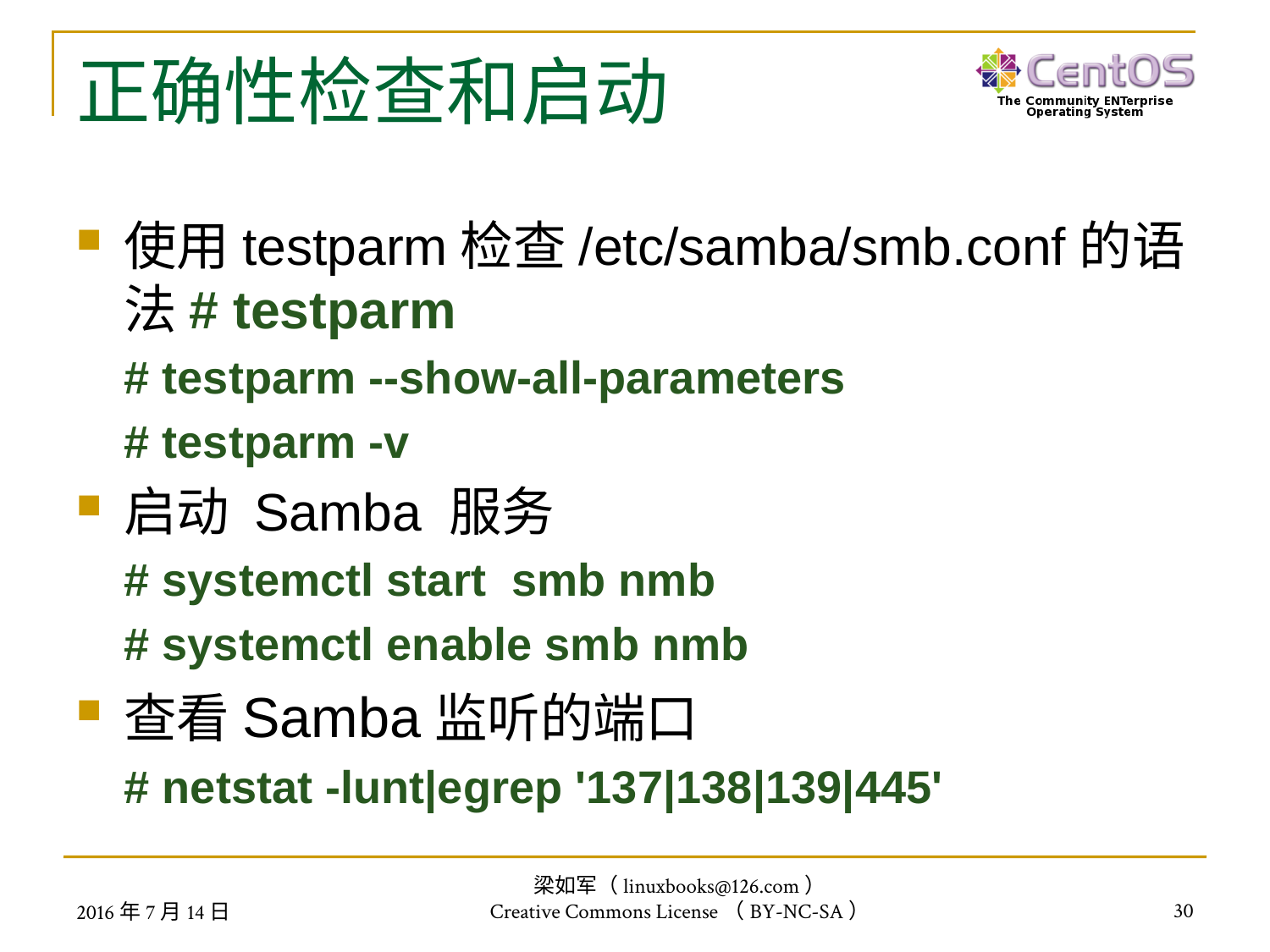

# 正确性检查和启动
使用testparm检查/etc/samba/smb.conf的语法# testparm
# testparm --show-all-parameters
# testparm -v
启动 Samba 服务
# systemctl start  smb nmb
# systemctl enable smb nmb
查看Samba监听的端口
# netstat -lunt|egrep '137|138|139|445'
梁如军（linuxbooks@126.com）
Creative Commons License（BY-NC-SA）
2016年7月14日
30